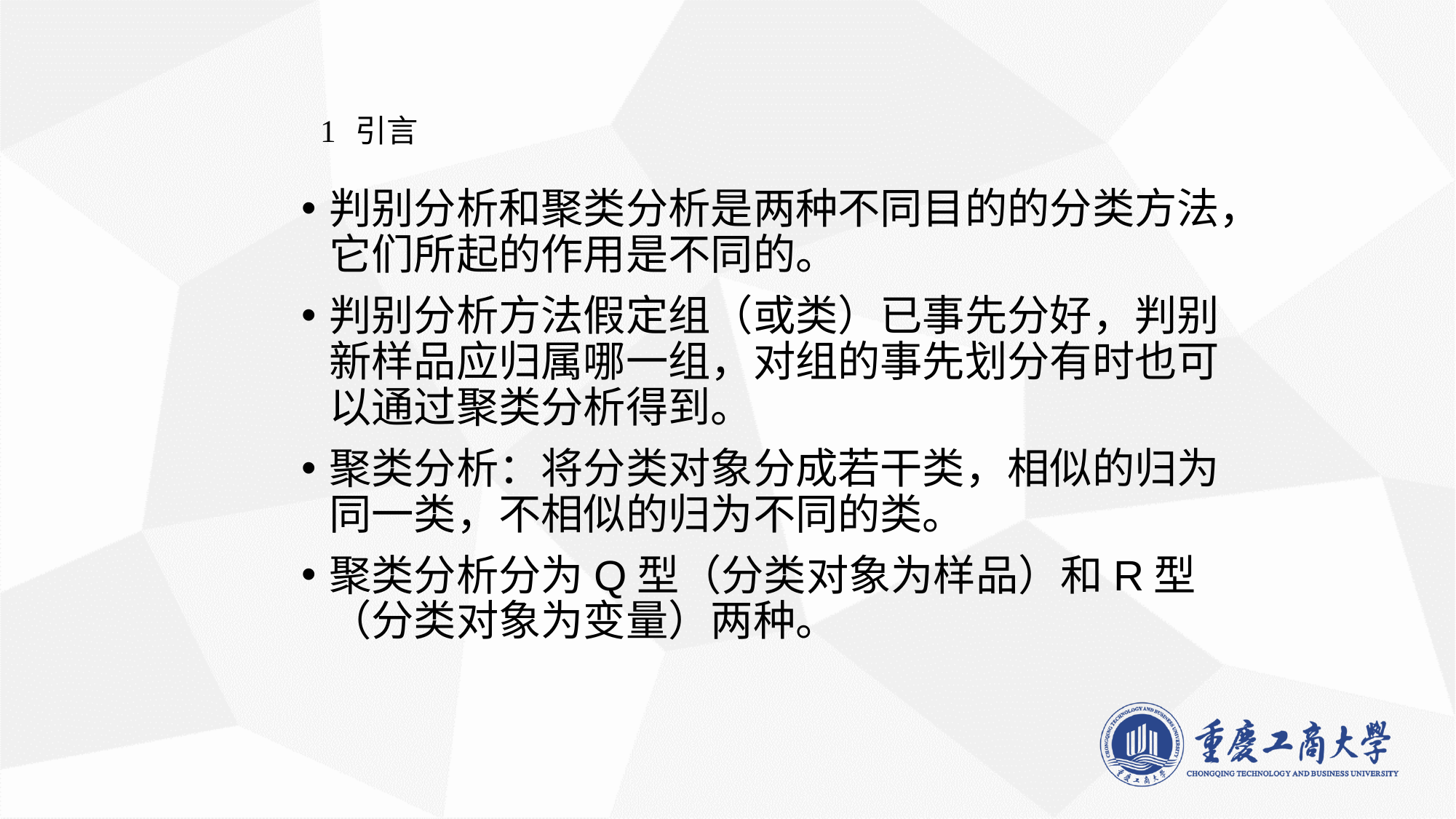

1  引言
判别分析和聚类分析是两种不同目的的分类方法，它们所起的作用是不同的。
判别分析方法假定组（或类）已事先分好，判别新样品应归属哪一组，对组的事先划分有时也可以通过聚类分析得到。
聚类分析：将分类对象分成若干类，相似的归为同一类，不相似的归为不同的类。
聚类分析分为Q型（分类对象为样品）和R型（分类对象为变量）两种。